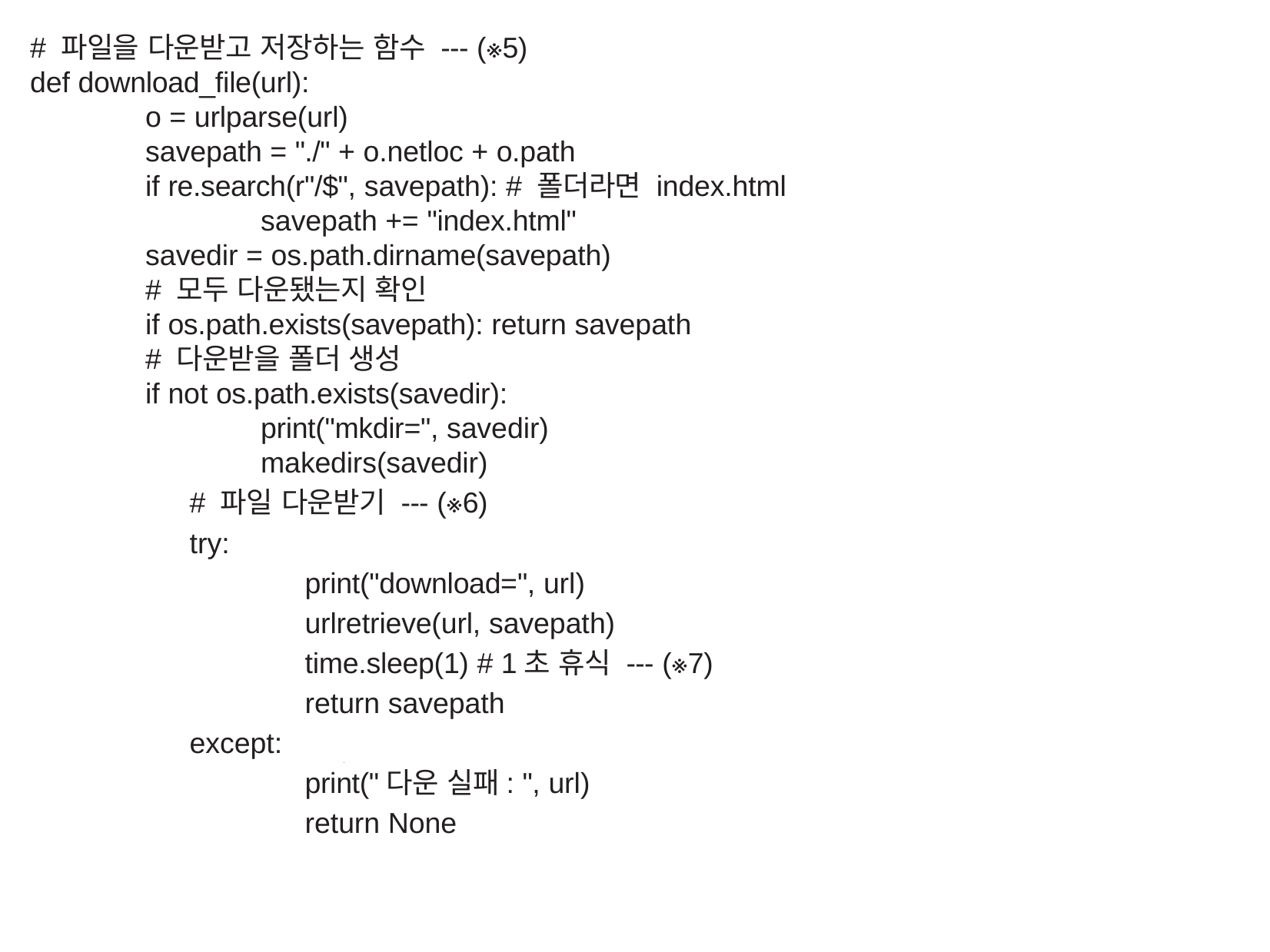

# 파일을 다운받고 저장하는 함수 --- (※5)
def download_file(url):
	o = urlparse(url)
	savepath = "./" + o.netloc + o.path
	if re.search(r"/$", savepath): # 폴더라면 index.html
		savepath += "index.html"
	savedir = os.path.dirname(savepath)
	# 모두 다운됐는지 확인
	if os.path.exists(savepath): return savepath
	# 다운받을 폴더 생성
	if not os.path.exists(savedir):
		print("mkdir=", savedir)
		makedirs(savedir)
	# 파일 다운받기 --- (※6)
	try:
		print("download=", url)
		urlretrieve(url, savepath)
		time.sleep(1) # 1초 휴식 --- (※7)
		return savepath
	except:
		print("다운 실패: ", url)
		return None